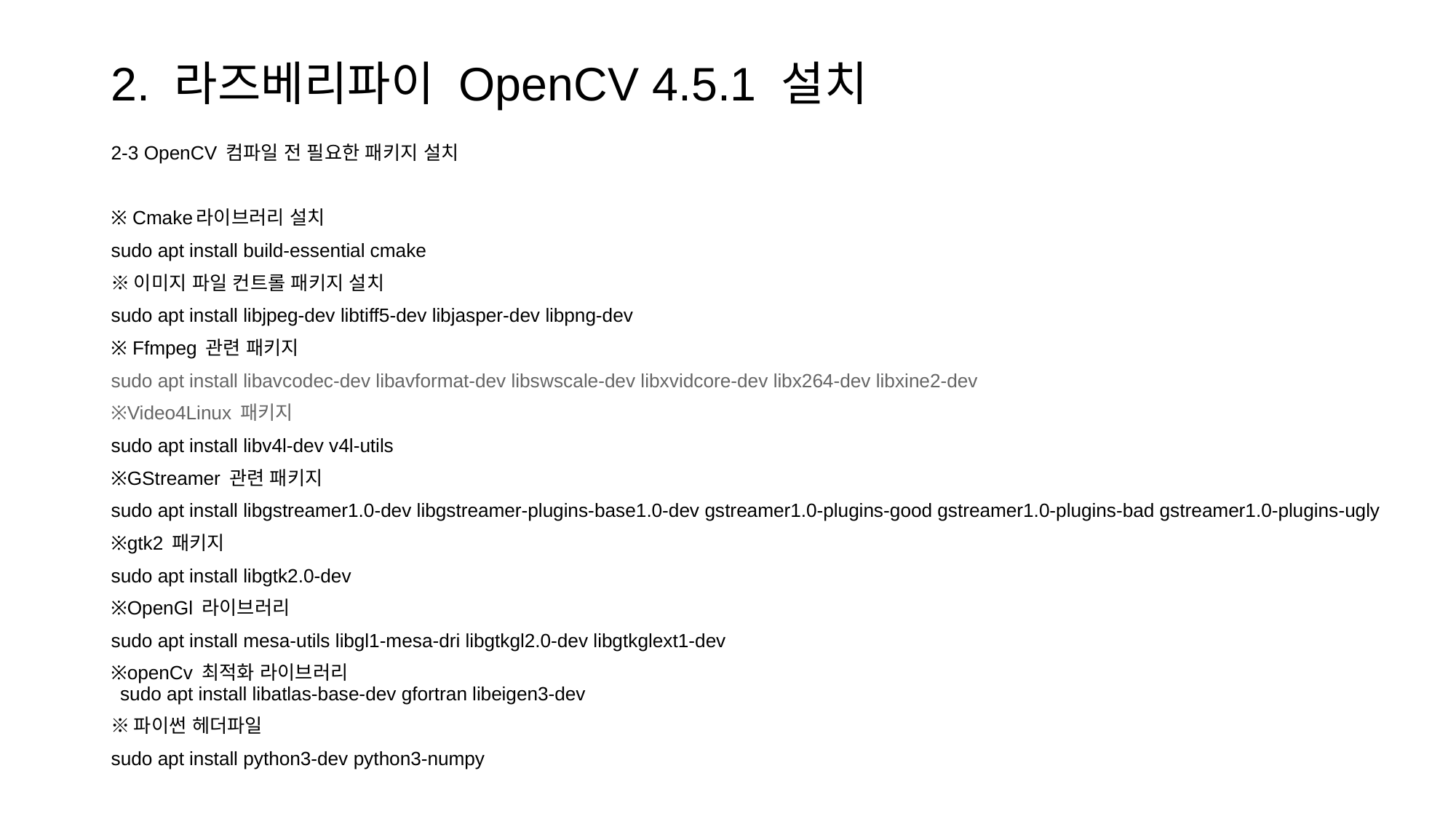

# 2. 라즈베리파이 OpenCV 4.5.1 설치
2-3 OpenCV 컴파일 전 필요한 패키지 설치

※ Cmake라이브러리 설치
sudo apt install build-essential cmake
※이미지 파일 컨트롤 패키지 설치
sudo apt install libjpeg-dev libtiff5-dev libjasper-dev libpng-dev
※ Ffmpeg 관련 패키지
sudo apt install libavcodec-dev libavformat-dev libswscale-dev libxvidcore-dev libx264-dev libxine2-dev
※Video4Linux 패키지
sudo apt install libv4l-dev v4l-utils
※GStreamer 관련 패키지
sudo apt install libgstreamer1.0-dev libgstreamer-plugins-base1.0-dev gstreamer1.0-plugins-good gstreamer1.0-plugins-bad gstreamer1.0-plugins-ugly
※gtk2 패키지
sudo apt install libgtk2.0-dev
※OpenGl 라이브러리
sudo apt install mesa-utils libgl1-mesa-dri libgtkgl2.0-dev libgtkglext1-dev
※openCv 최적화 라이브러리
 sudo apt install libatlas-base-dev gfortran libeigen3-dev
※파이썬 헤더파일
sudo apt install python3-dev python3-numpy